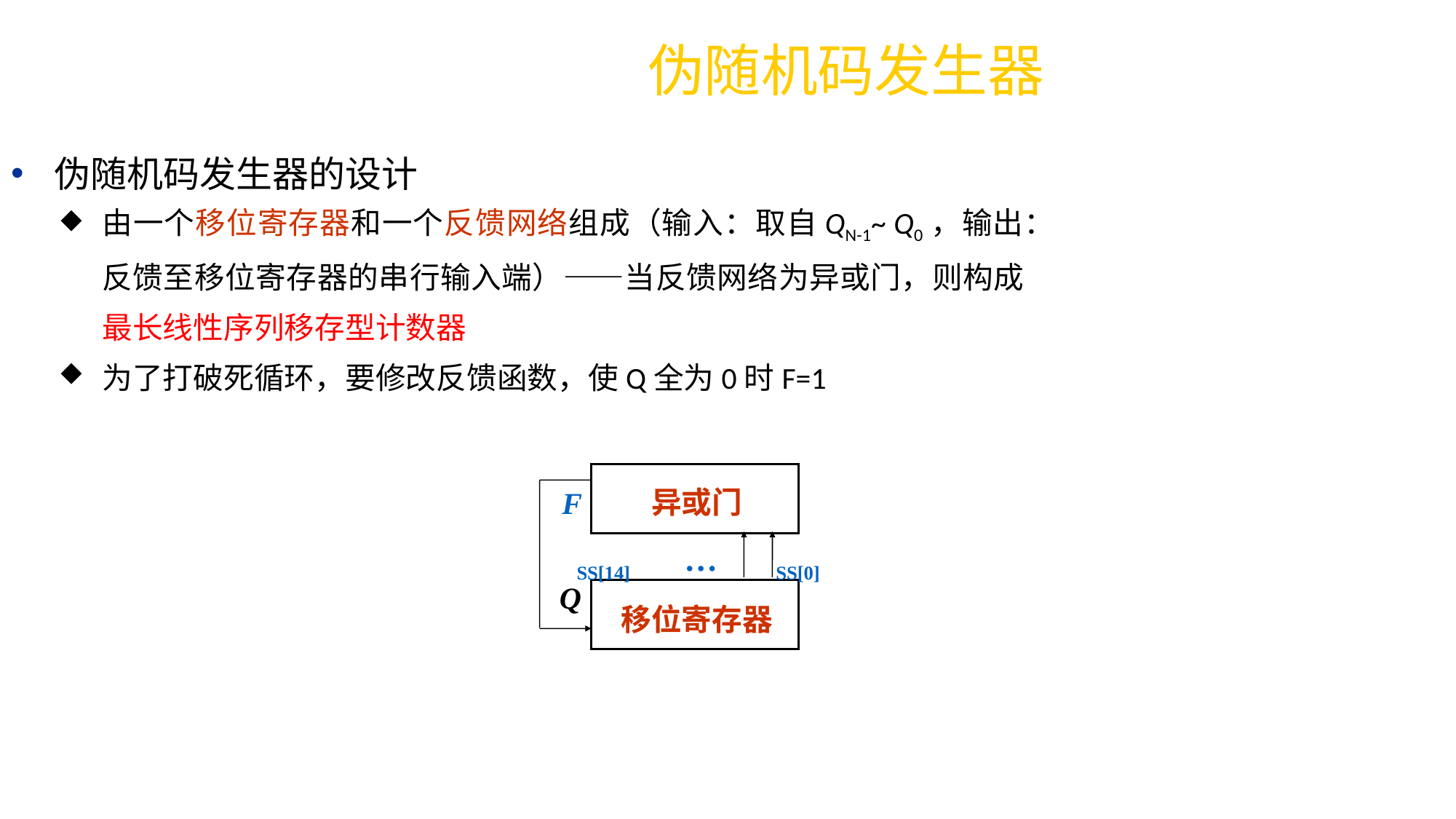

伪随机码发生器
伪随机码发生器的设计
由一个移位寄存器和一个反馈网络组成（输入：取自QN-1~ Q0，输出：反馈至移位寄存器的串行输入端）——当反馈网络为异或门，则构成最长线性序列移存型计数器
为了打破死循环，要修改反馈函数，使Q全为0时F=1

异或门

F

SS[14]           …       SS[0]

移位寄存器
Q